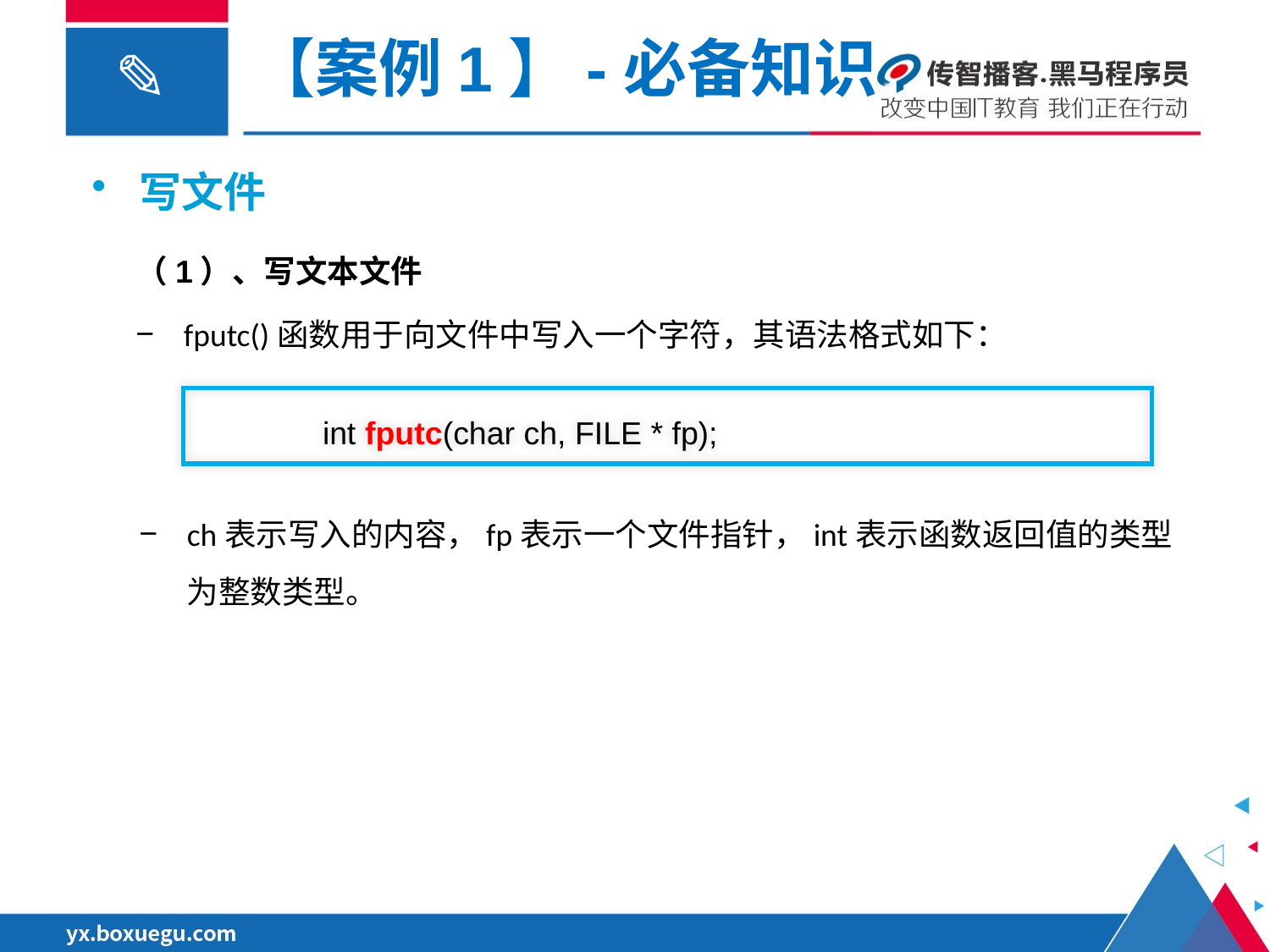

【案例1】-必备知识
写文件
（1）、写文本文件
fputc()函数用于向文件中写入一个字符，其语法格式如下：
	int fputc(char ch, FILE * fp);

ch表示写入的内容，fp表示一个文件指针，int表示函数返回值的类型为整数类型。